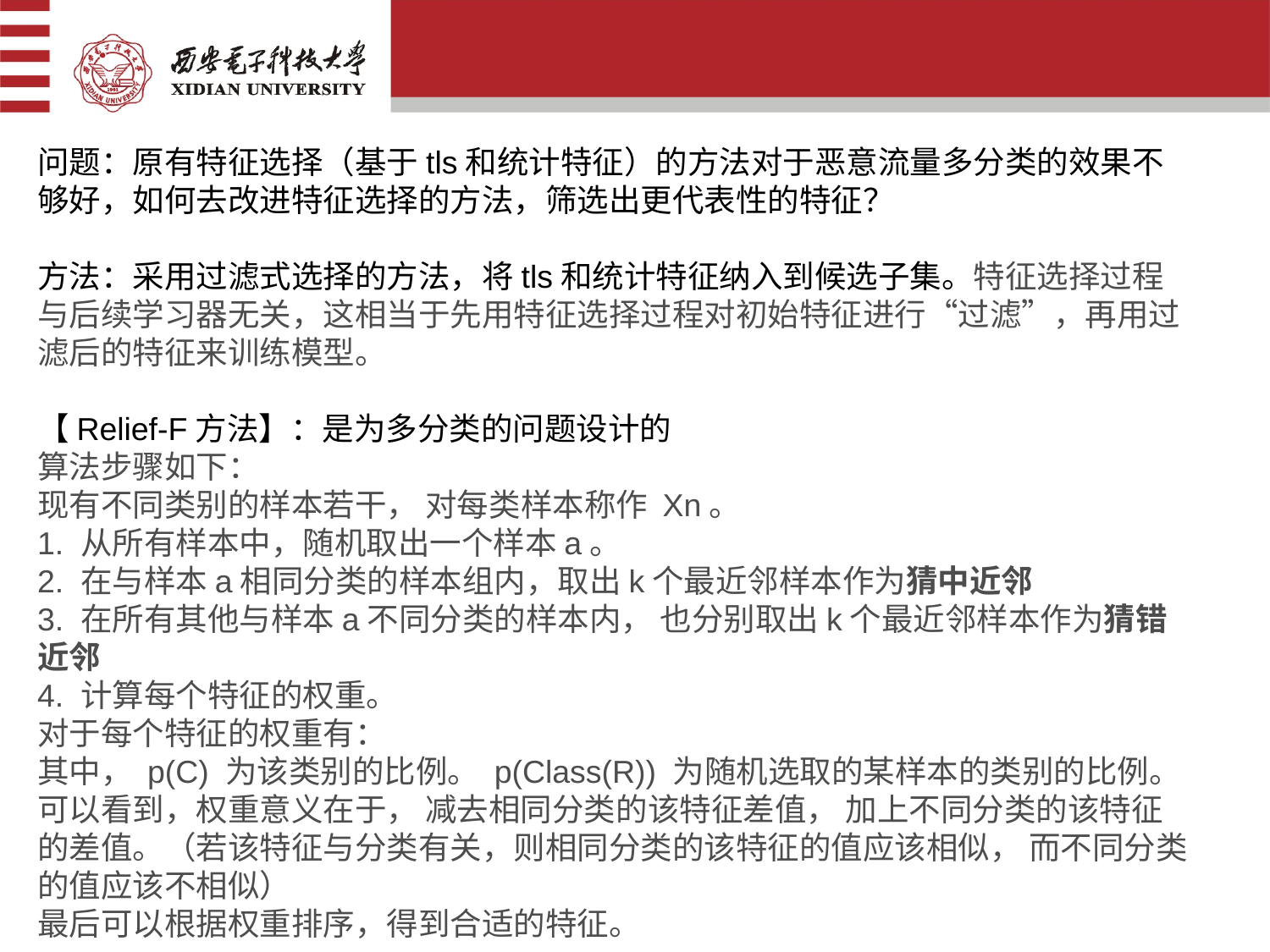

问题：原有特征选择（基于tls和统计特征）的方法对于恶意流量多分类的效果不够好，如何去改进特征选择的方法，筛选出更代表性的特征？

方法：采用过滤式选择的方法，将tls和统计特征纳入到候选子集。特征选择过程与后续学习器无关，这相当于先用特征选择过程对初始特征进行“过滤”，再用过滤后的特征来训练模型。

【Relief-F方法】：是为多分类的问题设计的
算法步骤如下：
现有不同类别的样本若干， 对每类样本称作 Xn。
1. 从所有样本中，随机取出一个样本a。
2. 在与样本a相同分类的样本组内，取出k个最近邻样本作为猜中近邻
3. 在所有其他与样本a不同分类的样本内， 也分别取出k个最近邻样本作为猜错近邻
4. 计算每个特征的权重。
对于每个特征的权重有：
其中， p(C) 为该类别的比例。 p(Class(R)) 为随机选取的某样本的类别的比例。
可以看到，权重意义在于， 减去相同分类的该特征差值， 加上不同分类的该特征的差值。（若该特征与分类有关，则相同分类的该特征的值应该相似， 而不同分类的值应该不相似）
最后可以根据权重排序，得到合适的特征。